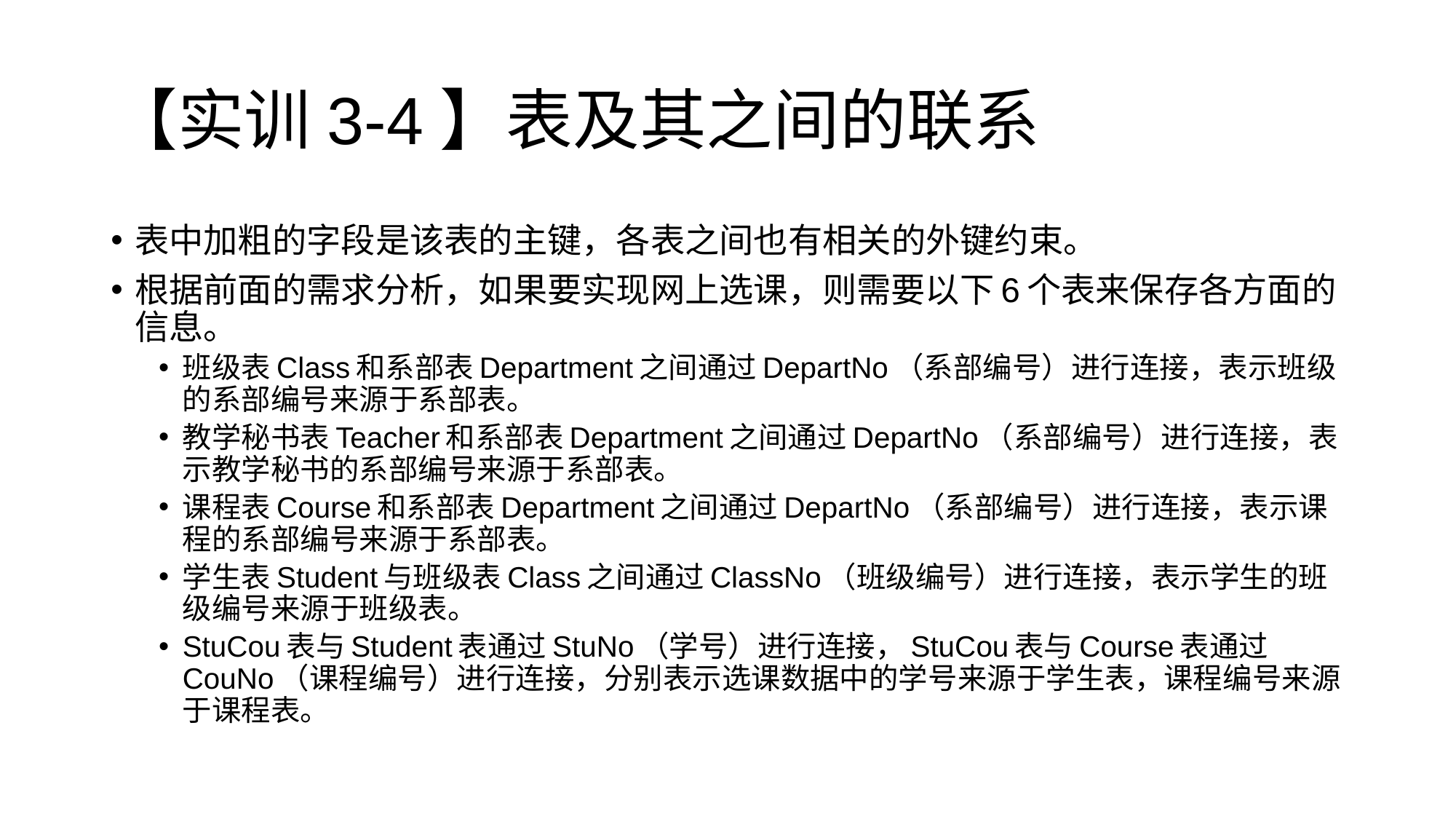

# 【实训3-4】表及其之间的联系
表中加粗的字段是该表的主键，各表之间也有相关的外键约束。
根据前面的需求分析，如果要实现网上选课，则需要以下6个表来保存各方面的信息。
班级表Class和系部表Department之间通过DepartNo（系部编号）进行连接，表示班级的系部编号来源于系部表。
教学秘书表Teacher和系部表Department之间通过DepartNo（系部编号）进行连接，表示教学秘书的系部编号来源于系部表。
课程表Course和系部表Department之间通过DepartNo（系部编号）进行连接，表示课程的系部编号来源于系部表。
学生表Student与班级表Class之间通过ClassNo（班级编号）进行连接，表示学生的班级编号来源于班级表。
StuCou表与Student表通过StuNo（学号）进行连接，StuCou表与Course表通过CouNo（课程编号）进行连接，分别表示选课数据中的学号来源于学生表，课程编号来源于课程表。